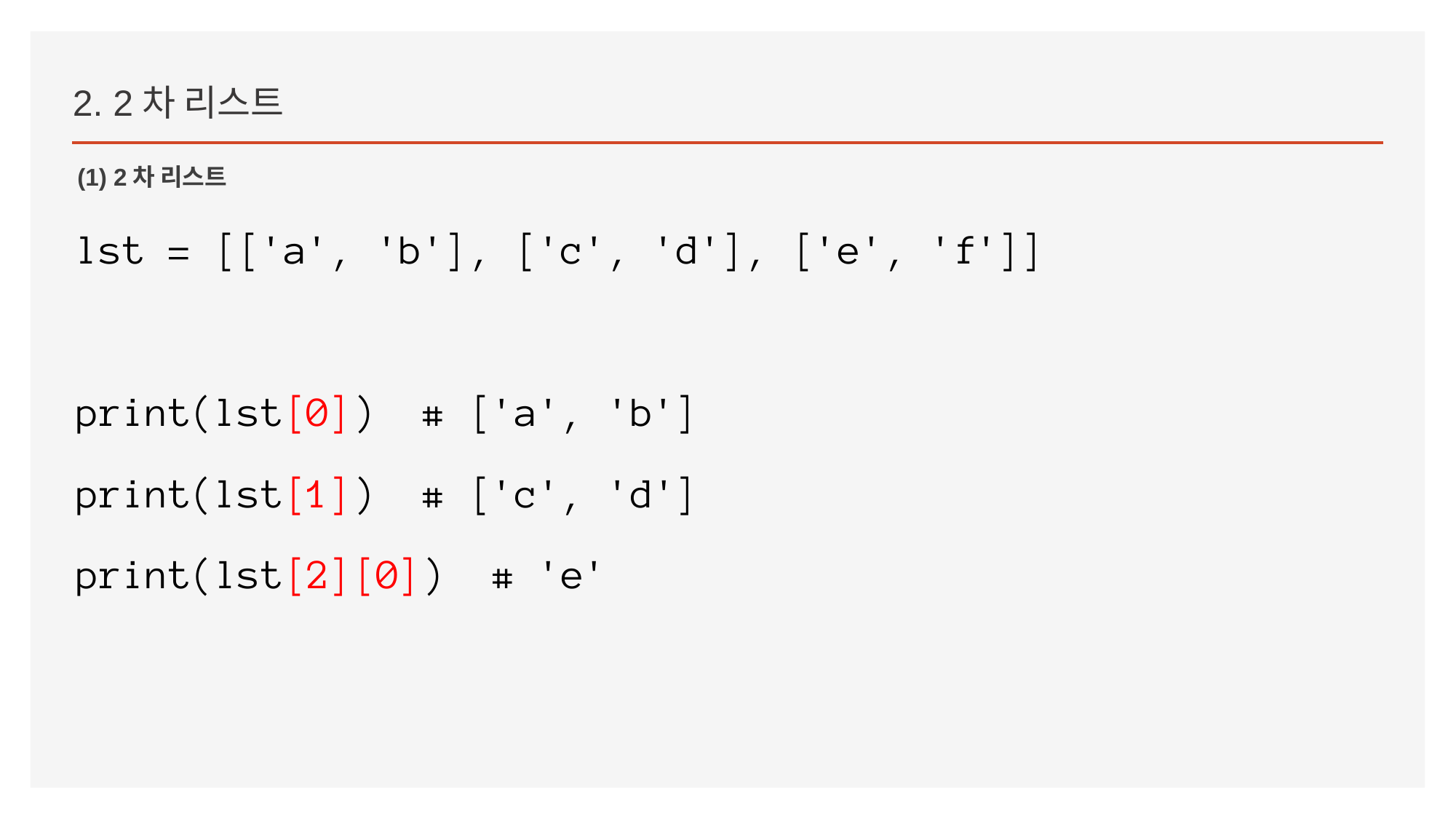

2. 2차 리스트
(1) 2차 리스트
lst = [['a', 'b'], ['c', 'd'], ['e', 'f']]

print(lst[0])  # ['a', 'b']
print(lst[1])  # ['c', 'd']
print(lst[2][0])  # 'e'